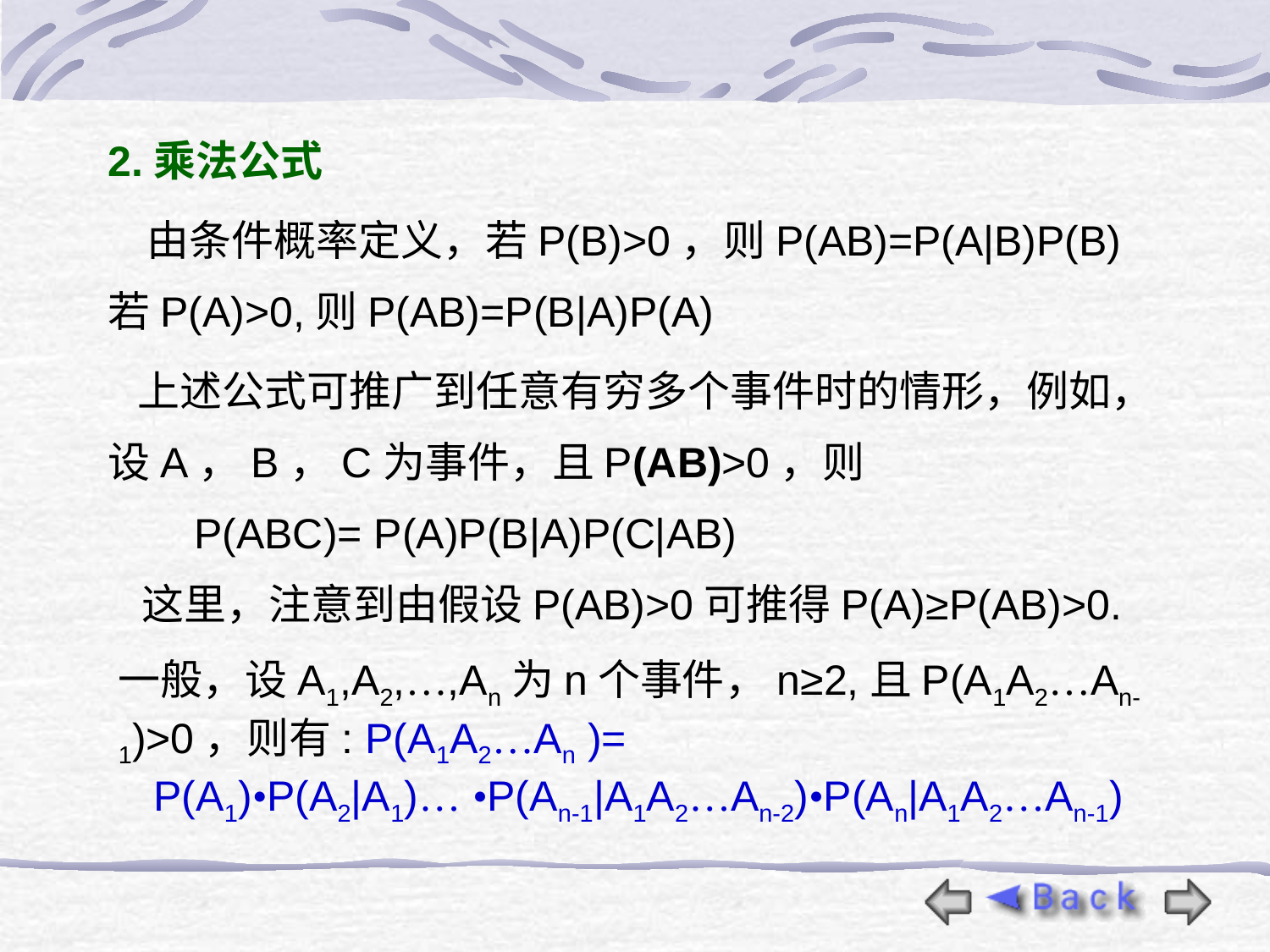

2.乘法公式
   由条件概率定义，若P(B)>0，则P(AB)=P(A|B)P(B)
若P(A)>0,则P(AB)=P(B|A)P(A)
  上述公式可推广到任意有穷多个事件时的情形，例如，设A，B，C为事件，且P(AB)>0，则
        P(ABC)= P(A)P(B|A)P(C|AB)
  这里，注意到由假设P(AB)>0可推得P(A)≥P(AB)>0.

一般，设A1,A2,…,An为n个事件，n≥2,且P(A1A2…An-1)>0，则有: P(A1A2…An )=
   P(A1)•P(A2|A1)… •P(An-1|A1A2…An-2)•P(An|A1A2…An-1)